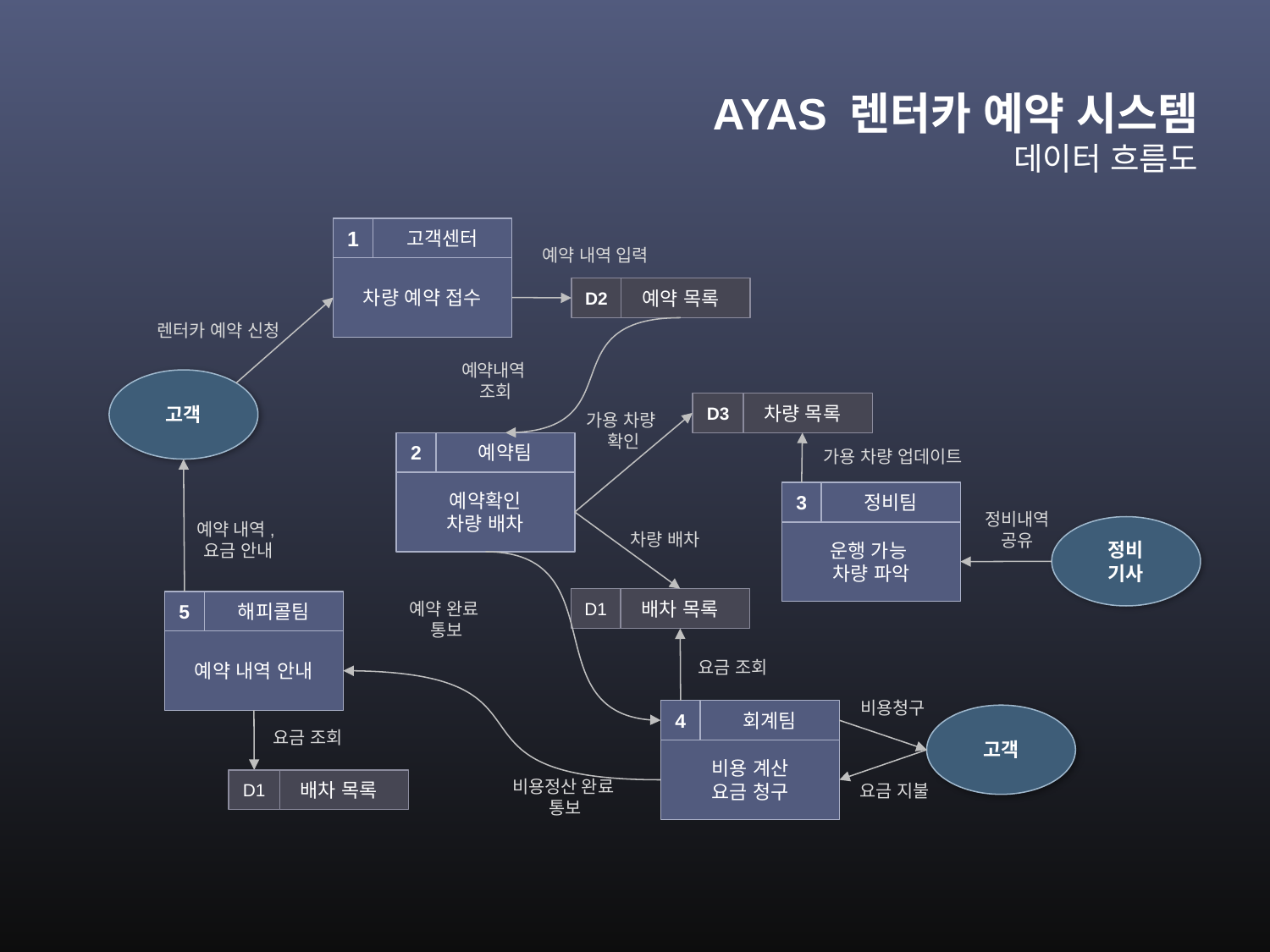

AYAS 렌터카 예약 시스템
데이터 흐름도
1
고객센터
차량 예약 접수
예약 내역 입력
D2
예약 목록
렌터카 예약 신청
예약내역
조회
고객
D3
차량 목록
가용 차량
 확인

2
예약팀
예약확인
차량 배차
가용 차량 업데이트
3
정비팀
운행 가능
차량 파악
정비내역
공유
예약 내역,
요금 안내
정비
기사
차량 배차
D1
배차 목록
5
해피콜팀
예약 내역 안내
예약 완료
통보
요금 조회
비용청구
4
회계팀
비용 계산
요금 청구
고객
요금 조회
비용정산 완료
통보
D1
배차 목록
요금 지불